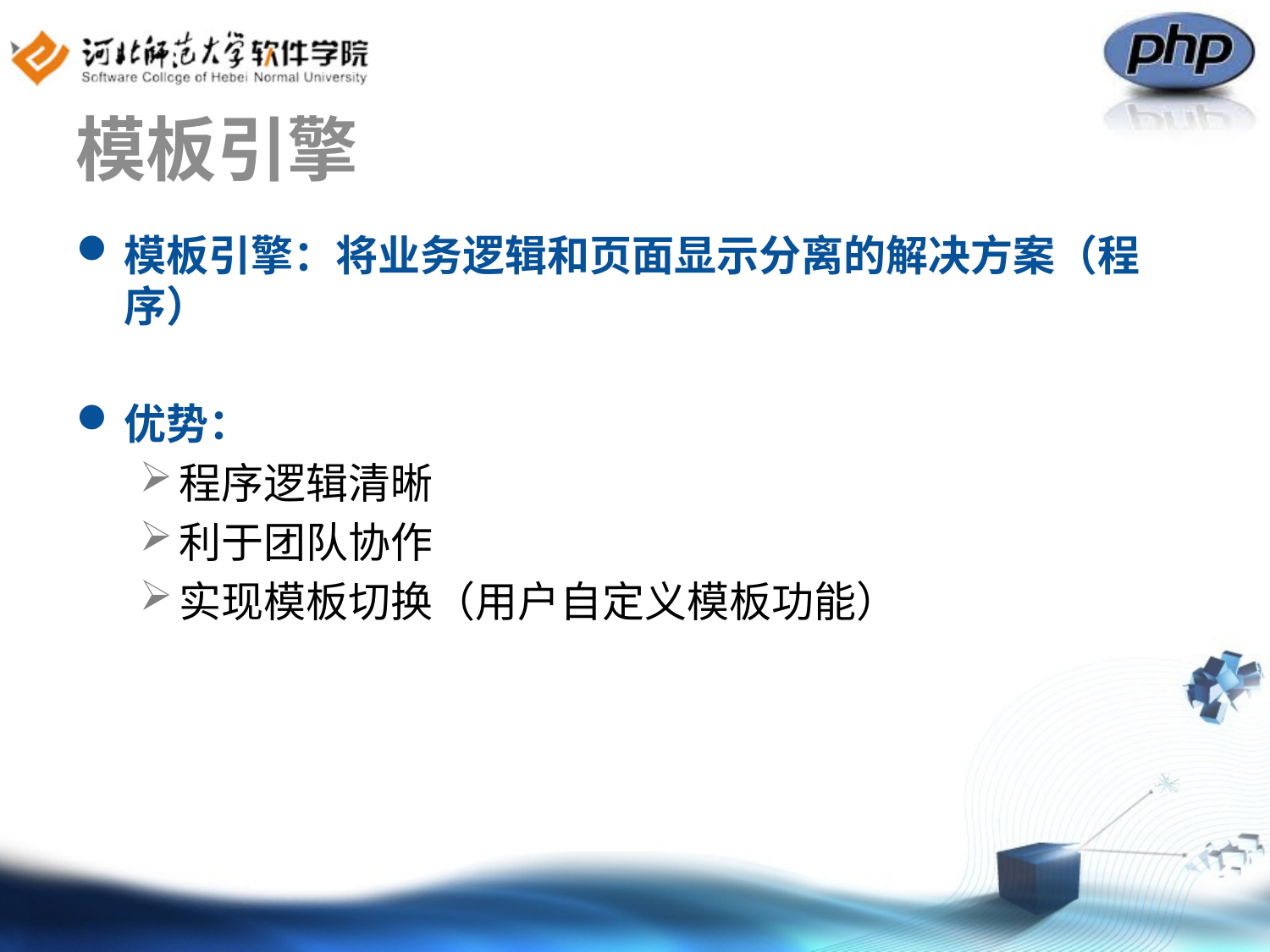

# 模板引擎
模板引擎：将业务逻辑和页面显示分离的解决方案（程序）

优势：
程序逻辑清晰
利于团队协作
实现模板切换（用户自定义模板功能）